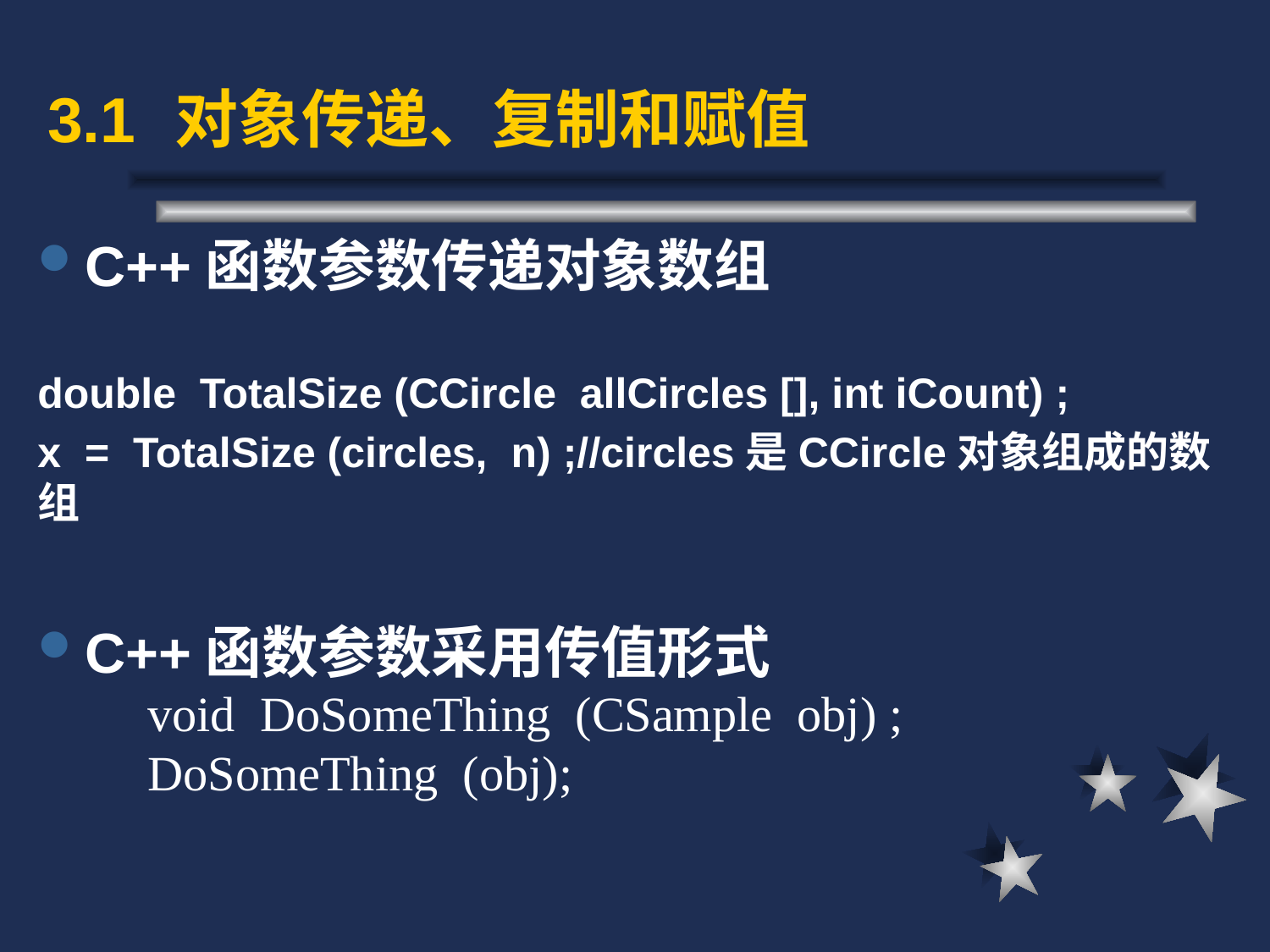

# 3.1	对象传递、复制和赋值
C++函数参数传递对象数组

double  TotalSize (CCircle  allCircles [], int iCount) ;
x  =  TotalSize (circles,  n) ;//circles是CCircle对象组成的数组

C++函数参数采用传值形式
void  DoSomeThing  (CSample  obj) ;
DoSomeThing  (obj);